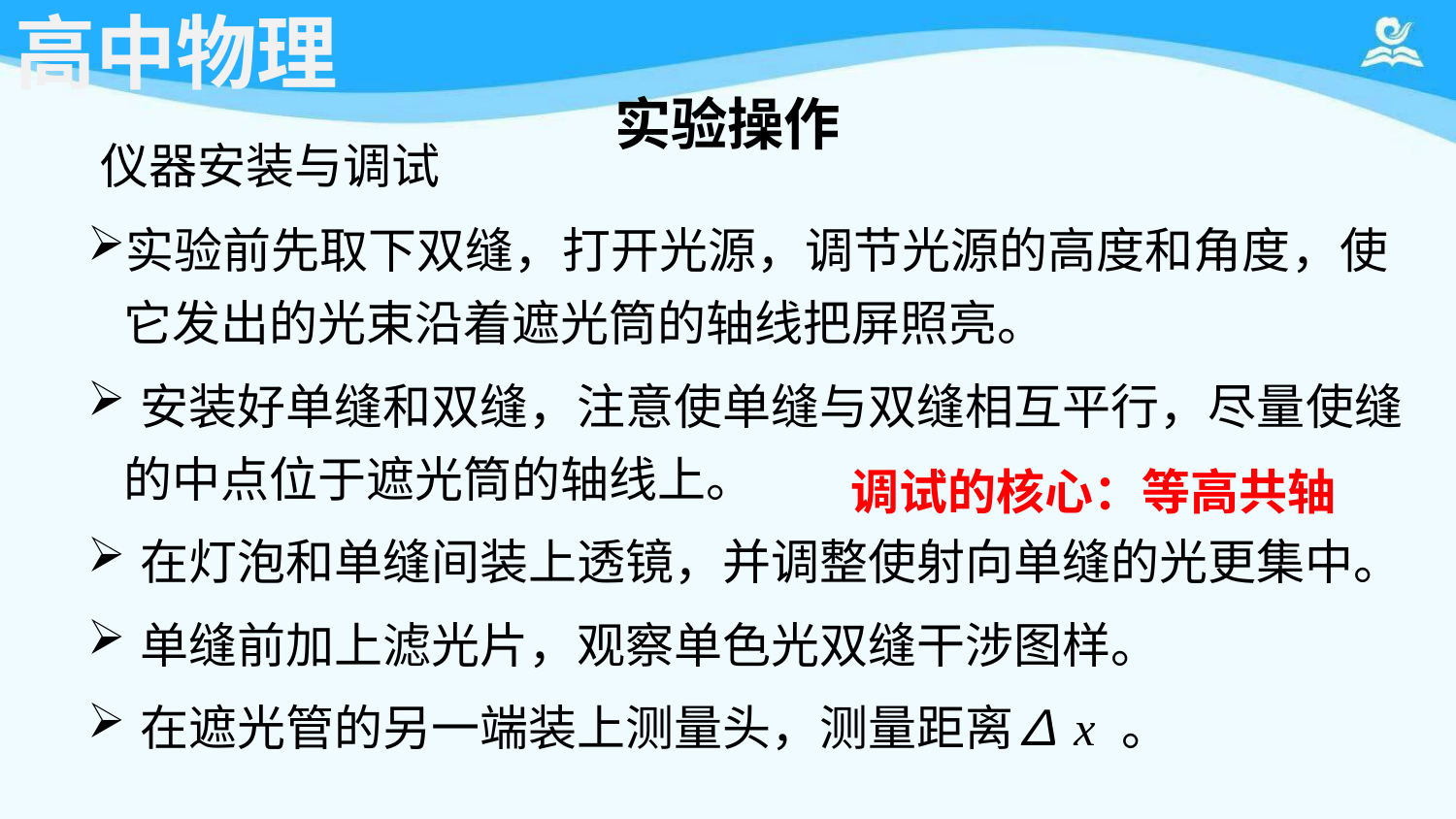

# 高中物理
实验操作
仪器安装与调试
实验前先取下双缝，打开光源，调节光源的高度和角度，使 它发出的光束沿着遮光筒的轴线把屏照亮。
安装好单缝和双缝，注意使单缝与双缝相互平行，尽量使缝
的中点位于遮光筒的轴线上。
调试的核心：等高共轴
在灯泡和单缝间装上透镜，并调整使射向单缝的光更集中。
单缝前加上滤光片，观察单色光双缝干涉图样。
在遮光管的另一端装上测量头，测量距离∆x 。